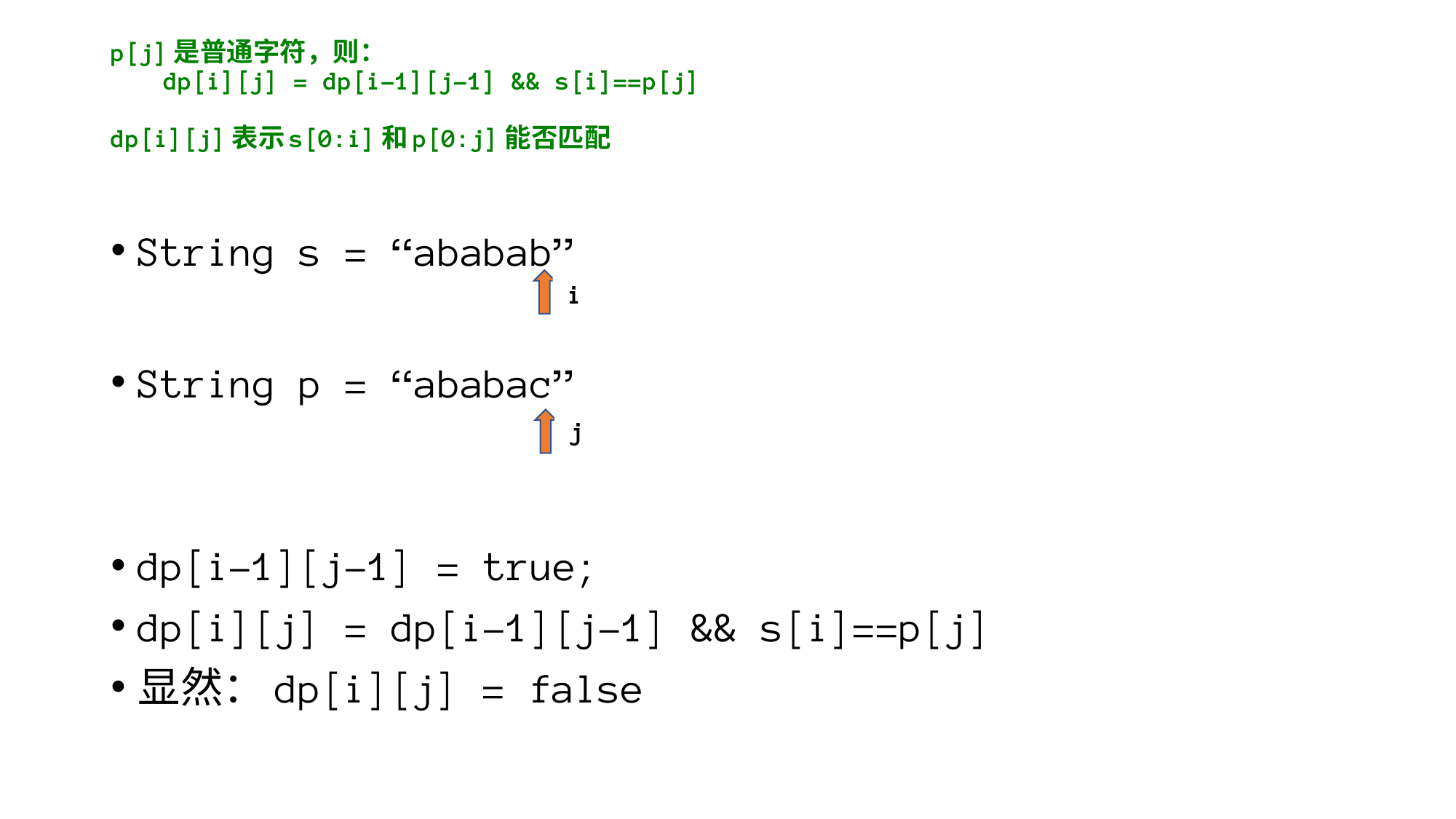

# p[j]是普通字符，则：         dp[i][j] = dp[i-1][j-1] && s[i]==p[j] dp[i][j]表示s[0:i]和p[0:j]能否匹配
String s = “ababab”

String p = “ababac”

dp[i-1][j-1] = true;
dp[i][j] = dp[i-1][j-1] && s[i]==p[j]
显然：dp[i][j] = false

i
j